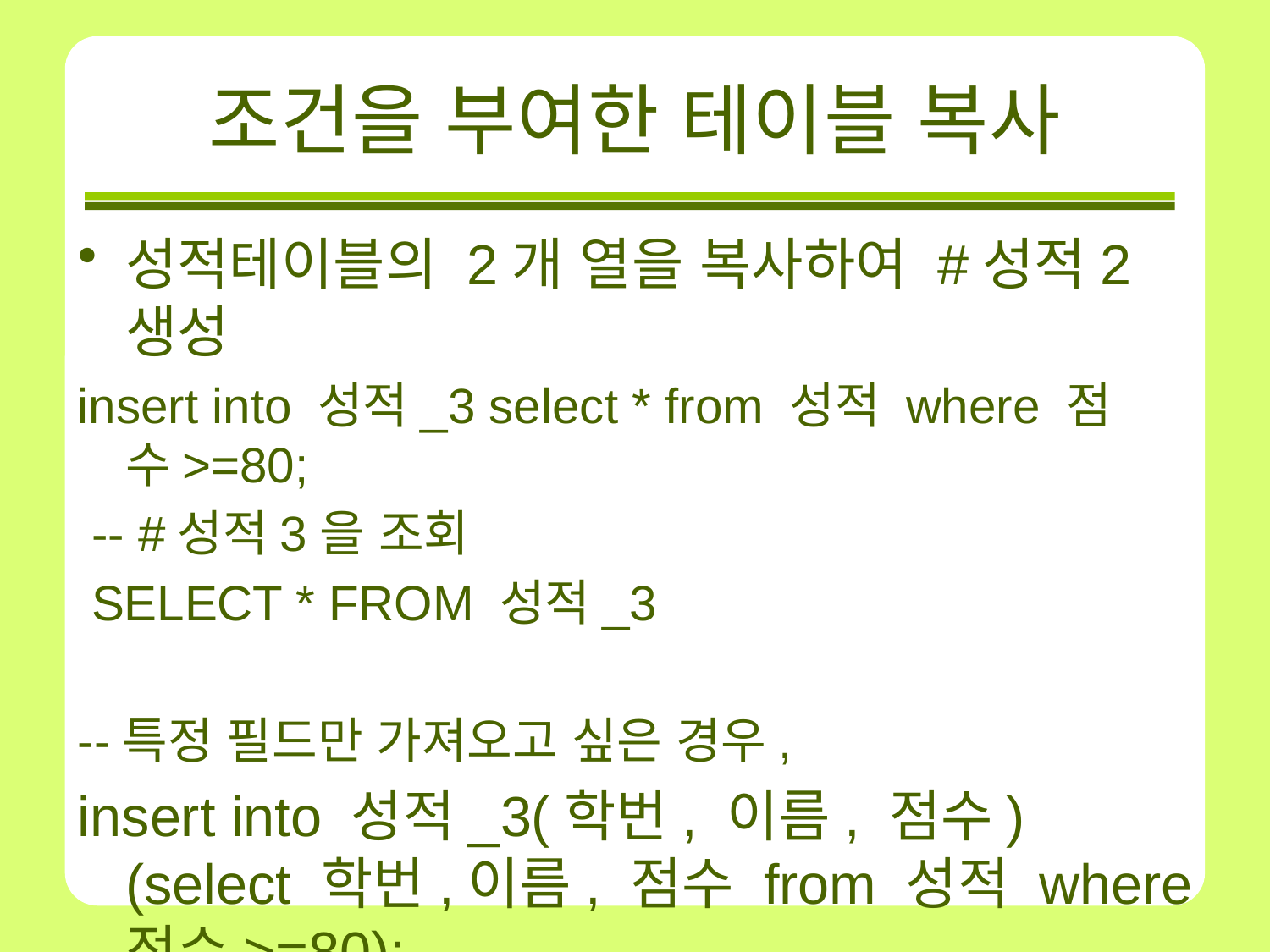

# 조건을 부여한 테이블 복사
성적테이블의 2개 열을 복사하여 #성적2 생성
insert into 성적_3 select * from 성적 where 점수>=80;
 -- #성적3을 조회
 SELECT * FROM 성적_3

--특정 필드만 가져오고 싶은 경우,
insert into 성적_3(학번, 이름, 점수) (select 학번,이름, 점수 from 성적 where 점수>=80);